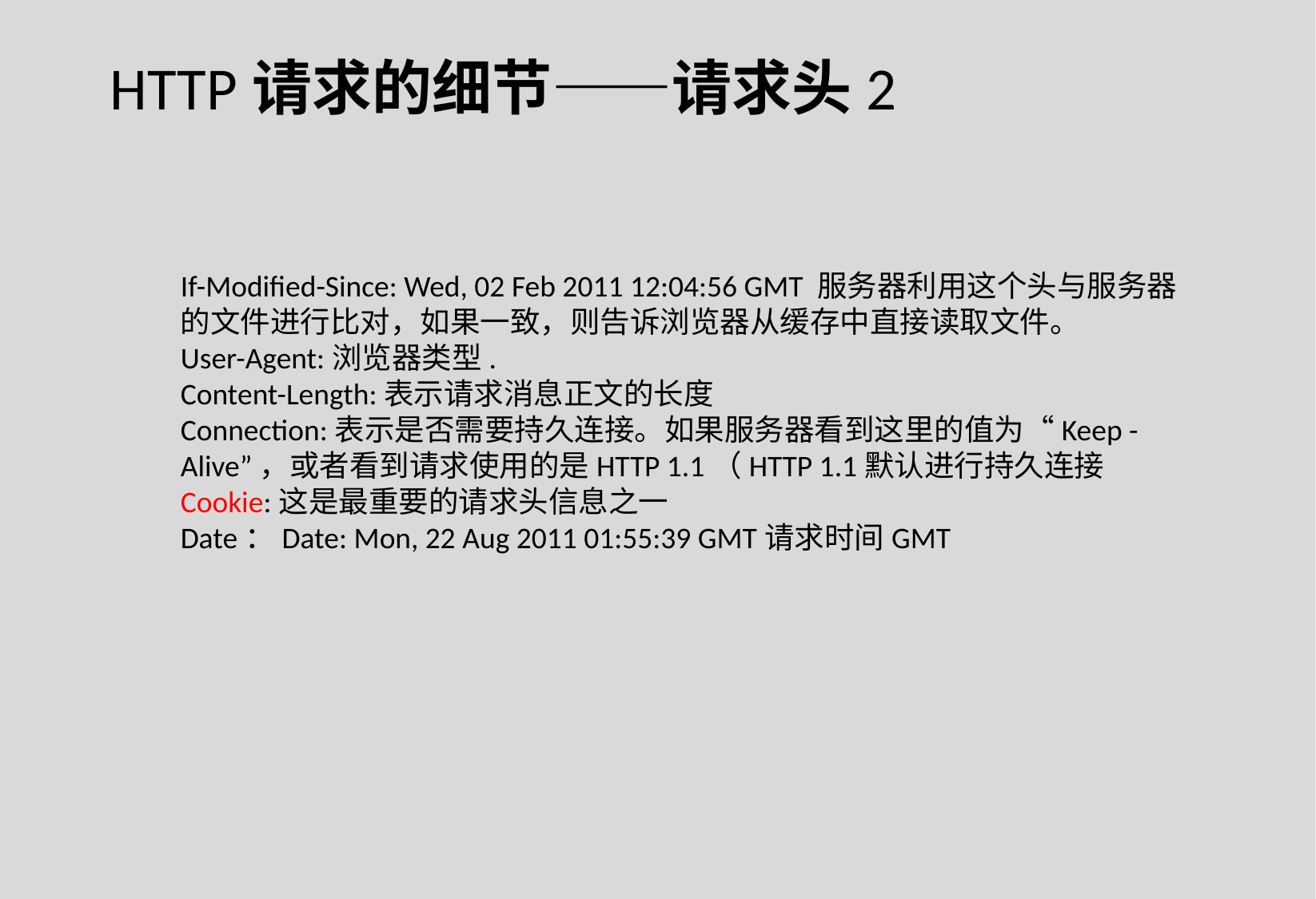

HTTP请求的细节——请求头2
If-Modified-Since: Wed, 02 Feb 2011 12:04:56 GMT 服务器利用这个头与服务器的文件进行比对，如果一致，则告诉浏览器从缓存中直接读取文件。
User-Agent:浏览器类型.
Content-Length:表示请求消息正文的长度
Connection:表示是否需要持久连接。如果服务器看到这里的值为“Keep -Alive”，或者看到请求使用的是HTTP 1.1（HTTP 1.1默认进行持久连接
Cookie:这是最重要的请求头信息之一
Date：Date: Mon, 22 Aug 2011 01:55:39 GMT请求时间GMT